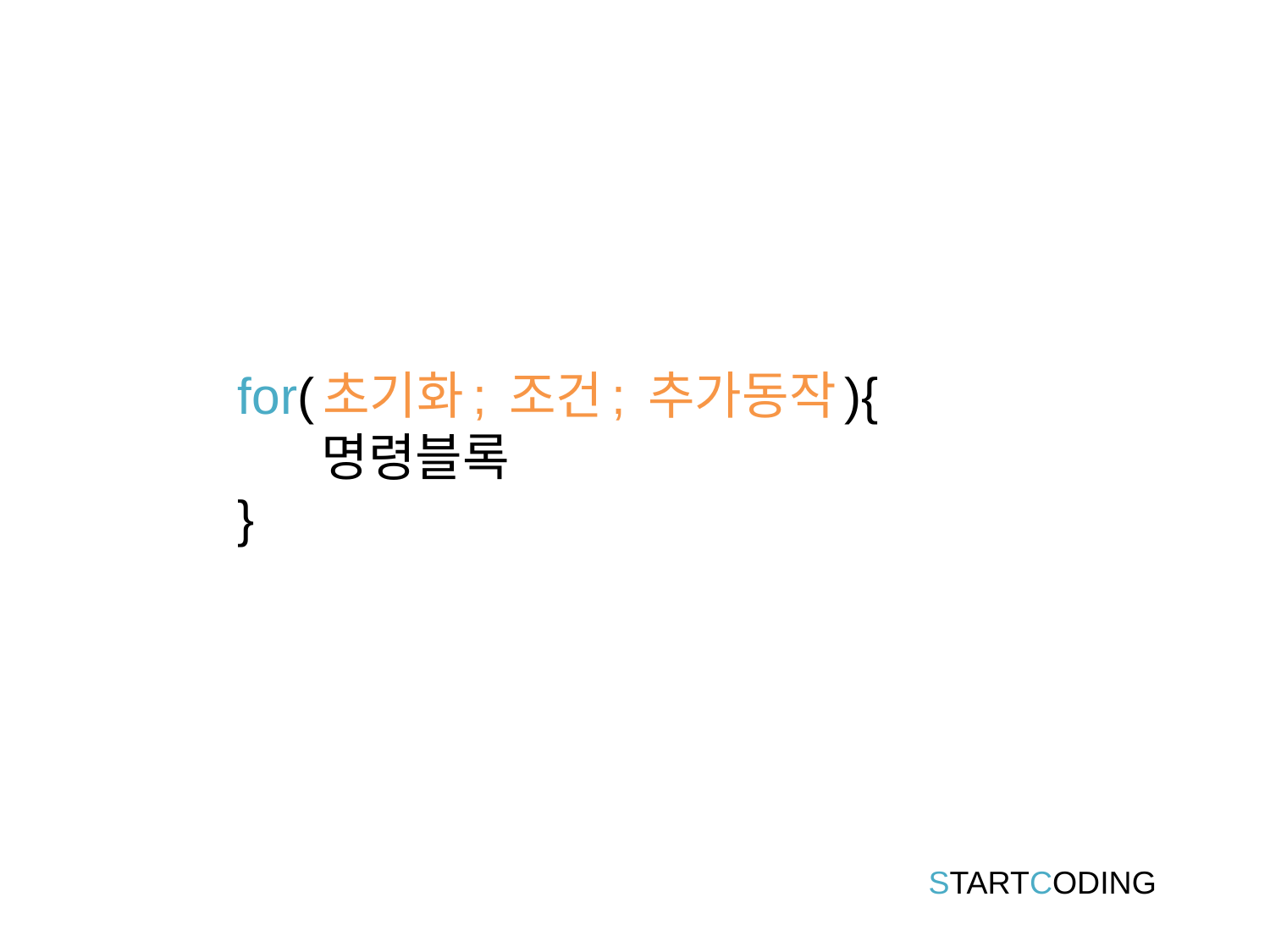

# for(초기화; 조건; 추가동작){ 명령블록 }
STARTCODING